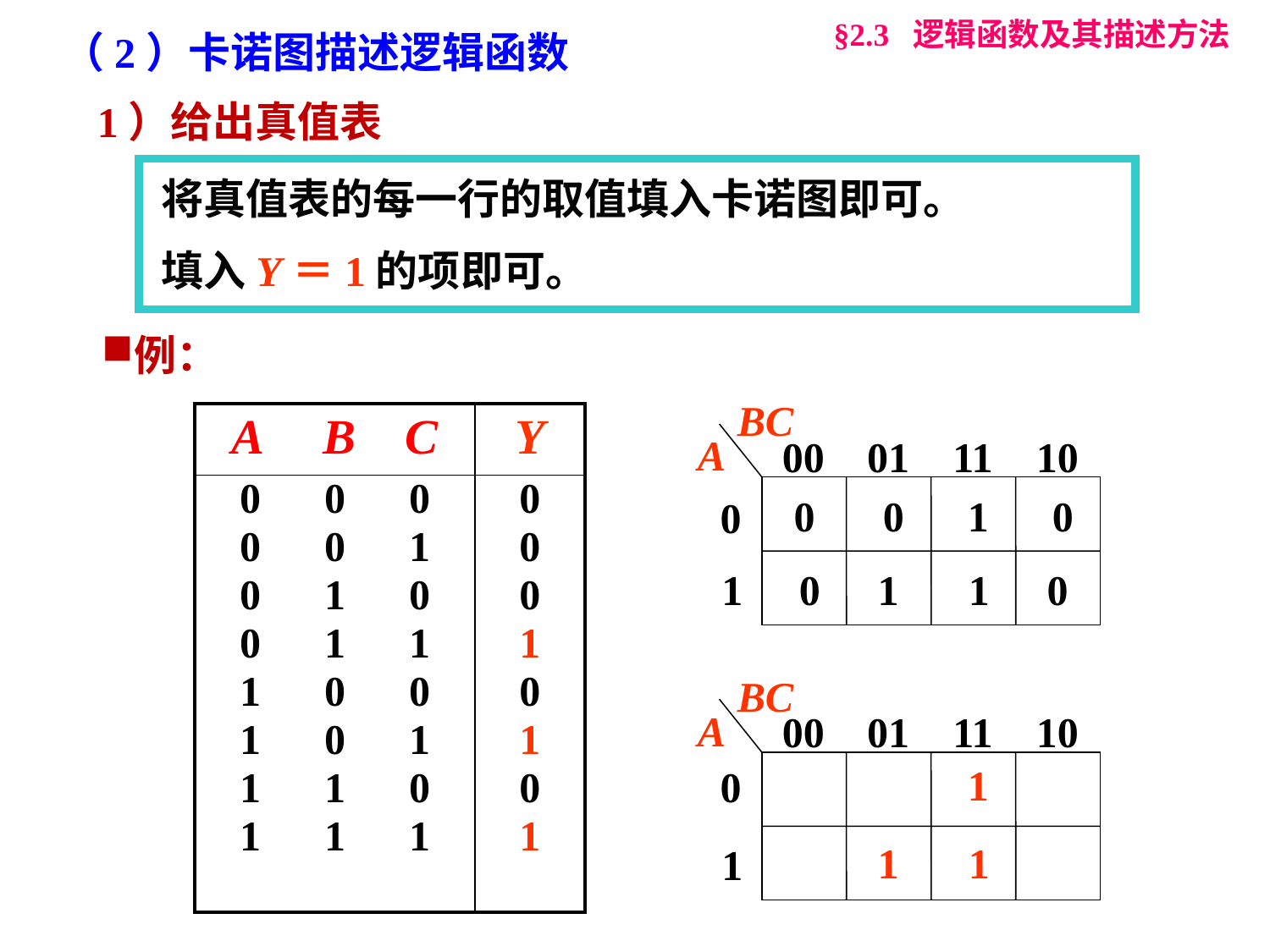

§2.3  逻辑函数及其描述方法
（2）卡诺图描述逻辑函数
1）给出真值表

将真值表的每一行的取值填入卡诺图即可。
填入Y＝1的项即可。
例：
BC
A

00
01
11
10
0
1
| A B C | Y |
| --- | --- |
| 0 0 0 0 0 1 0 1 0 0 1 1 1 0 0 1 0 1 1 1 0 1 1 1 | 0 0 0 1 0 1 0 1 |
 0
 0
 1
 0
 0
1
 1
0
BC
A

00
01
11
10
0
1

 1

1
 1